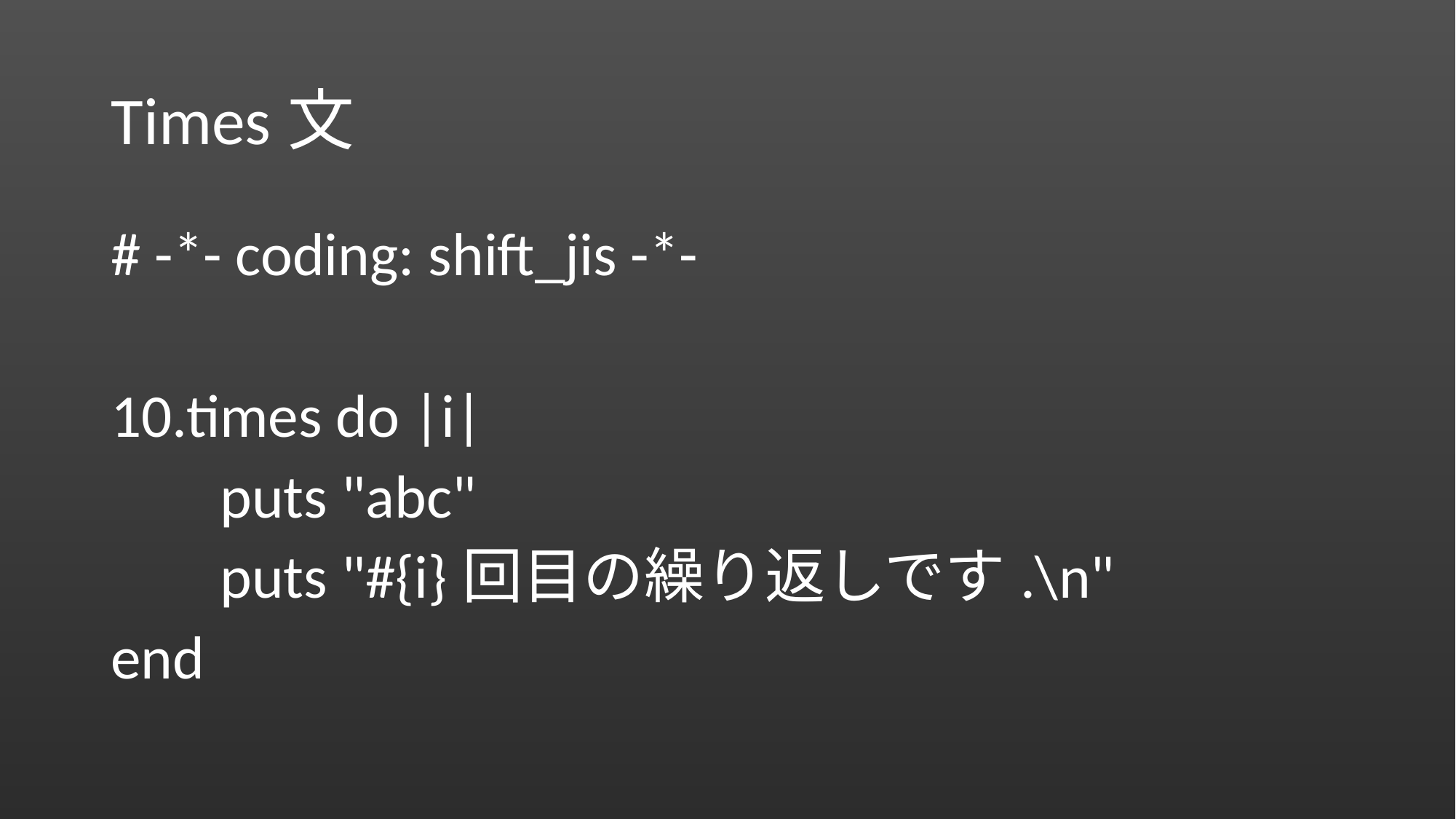

# Times文
# -*- coding: shift_jis -*-

10.times do |i|
	puts "abc"
	puts "#{i}回目の繰り返しです.\n"
end